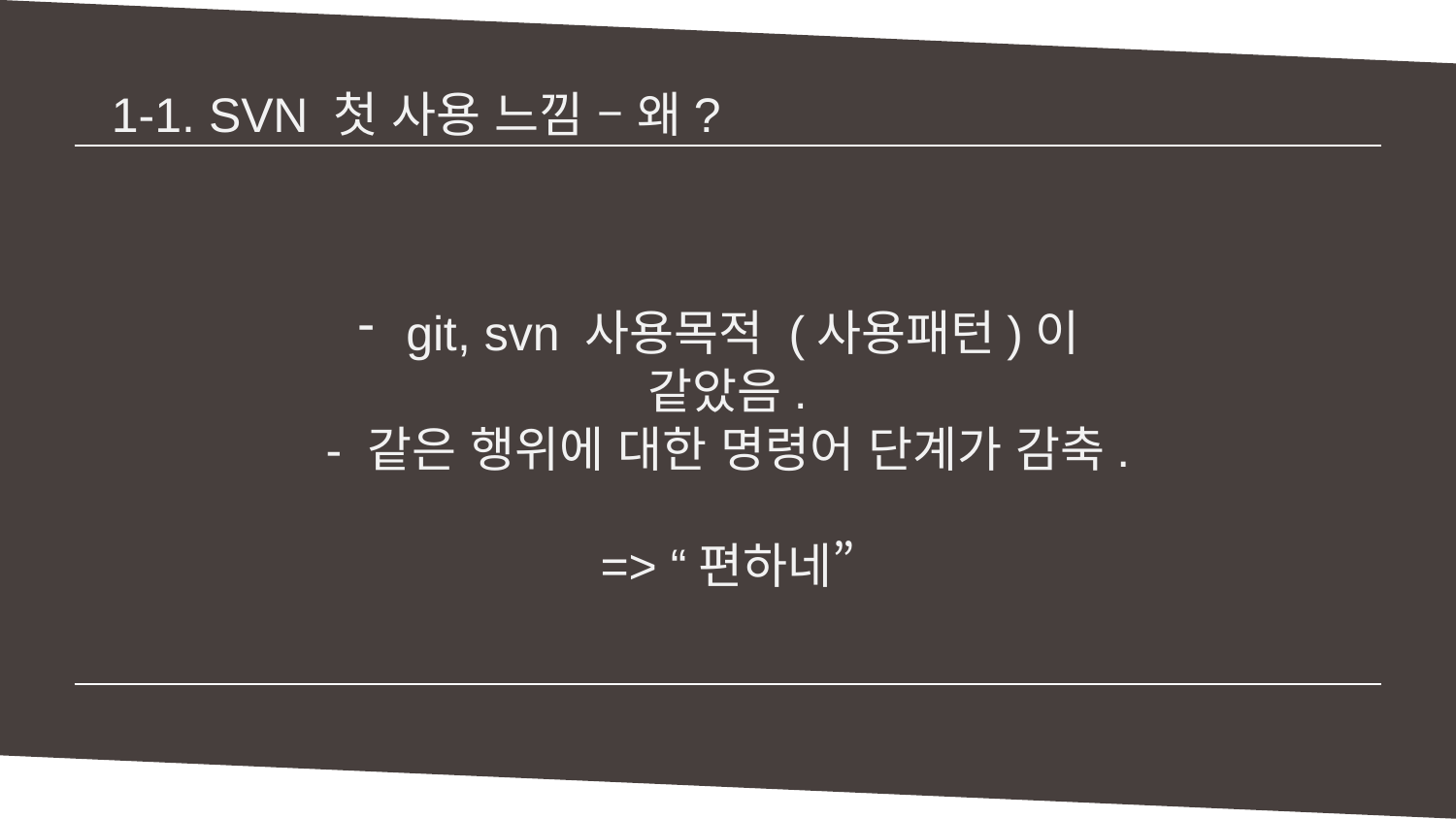

1-1. SVN 첫 사용 느낌 – 왜?

 git, svn 사용목적 (사용패턴)이 같았음.
- 같은 행위에 대한 명령어 단계가 감축.
=> “편하네”